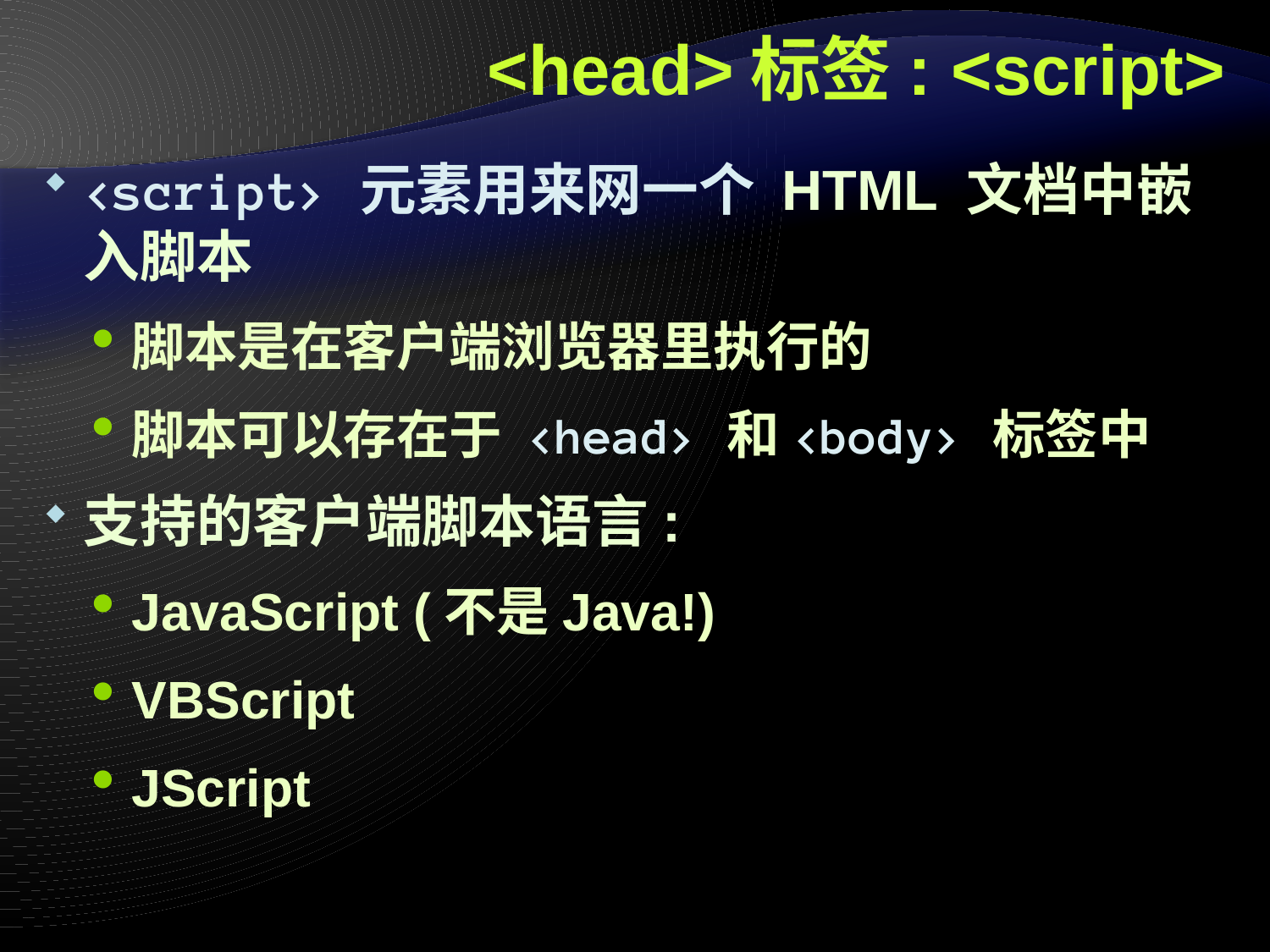

# <head>标签: <script>
<script> 元素用来网一个 HTML 文档中嵌入脚本
脚本是在客户端浏览器里执行的
脚本可以存在于 <head> 和<body> 标签中
支持的客户端脚本语言:
JavaScript (不是Java!)
VBScript
JScript
27